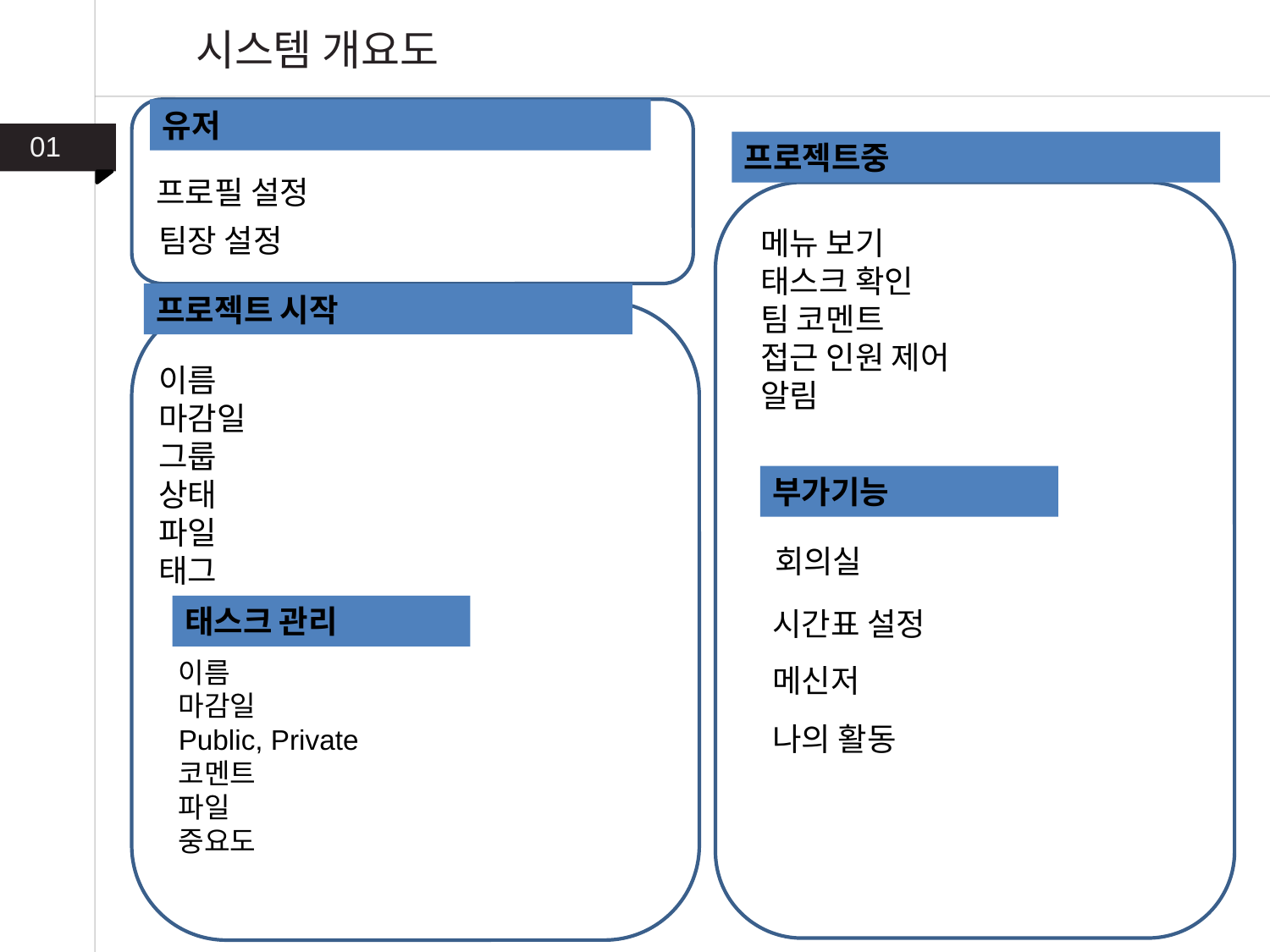

시스템 개요도

유저
01

프로젝트중

프로필 설정

팀장 설정
메뉴 보기
태스크 확인
팀 코멘트
접근 인원 제어
알림

프로젝트 시작

이름
마감일
그룹
상태
파일
태그
부가기능
회의실
태스크 관리
시간표 설정
이름
마감일
Public, Private
코멘트
파일
중요도

메신저
나의 활동